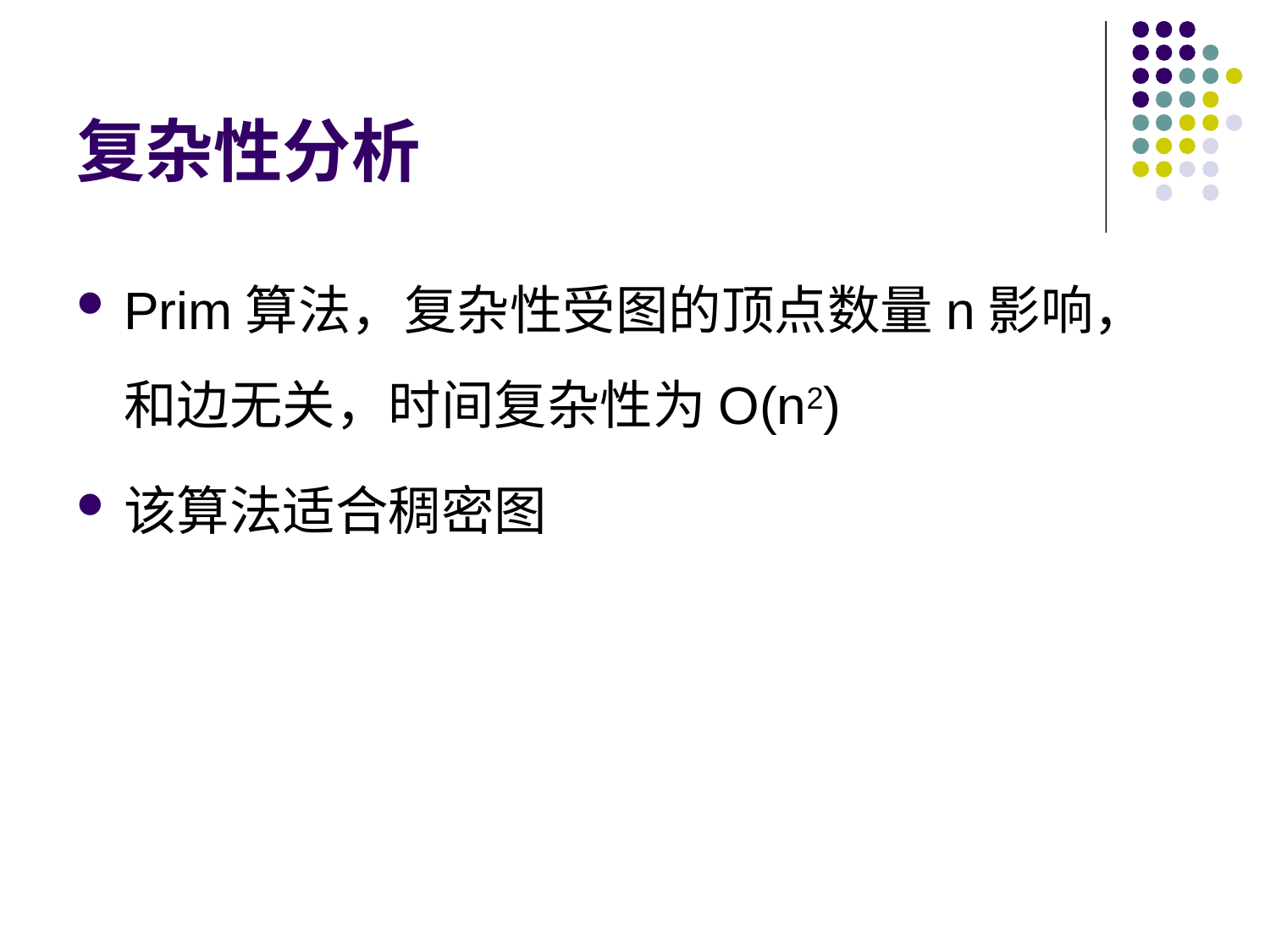

# 复杂性分析
Prim算法，复杂性受图的顶点数量n影响，和边无关，时间复杂性为O(n2)
该算法适合稠密图